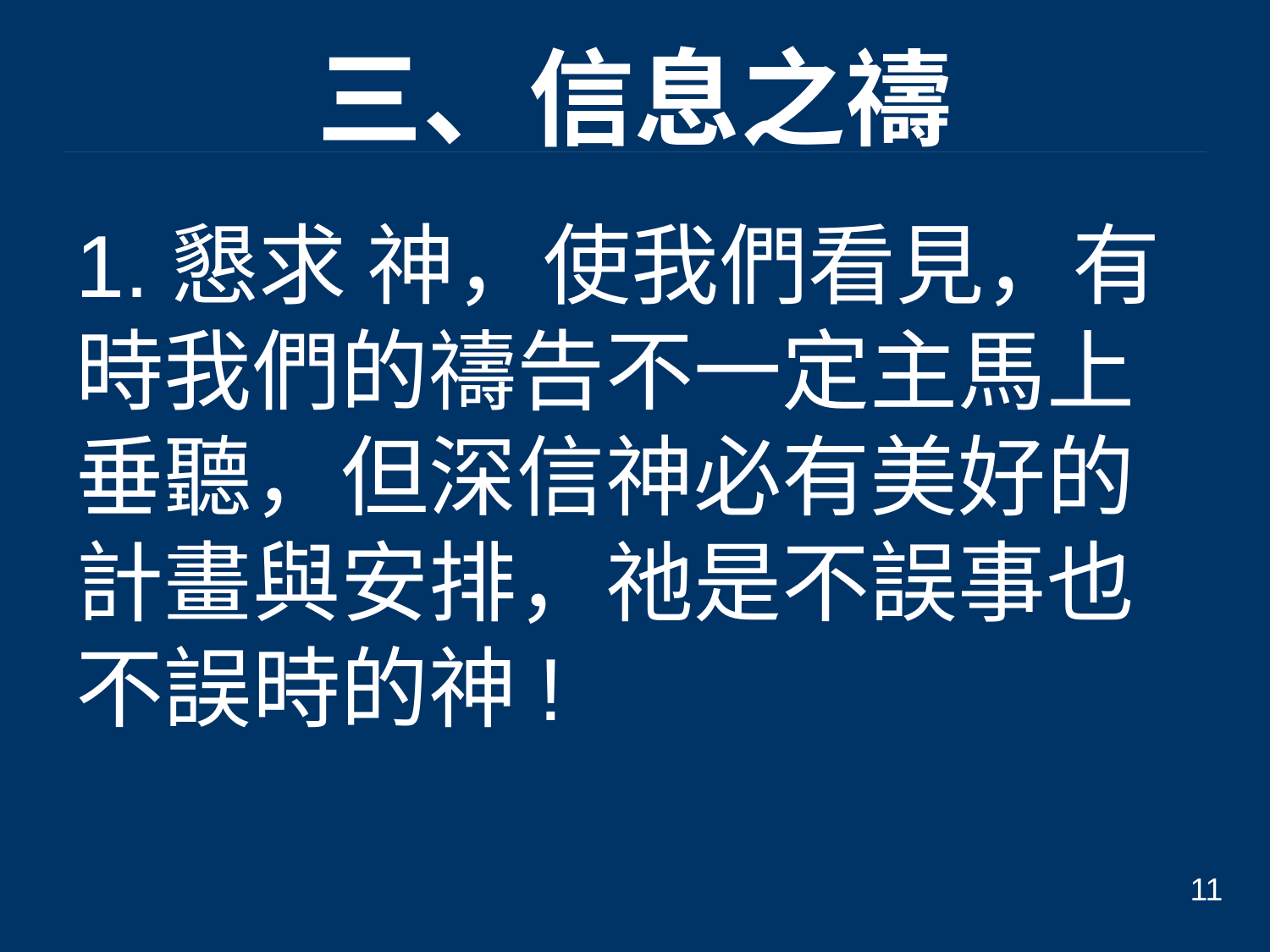

三、信息之禱

1.懇求 神，使我們看見，有時我們的禱告不一定主馬上垂聽，但深信神必有美好的計畫與安排，祂是不誤事也不誤時的神!
11